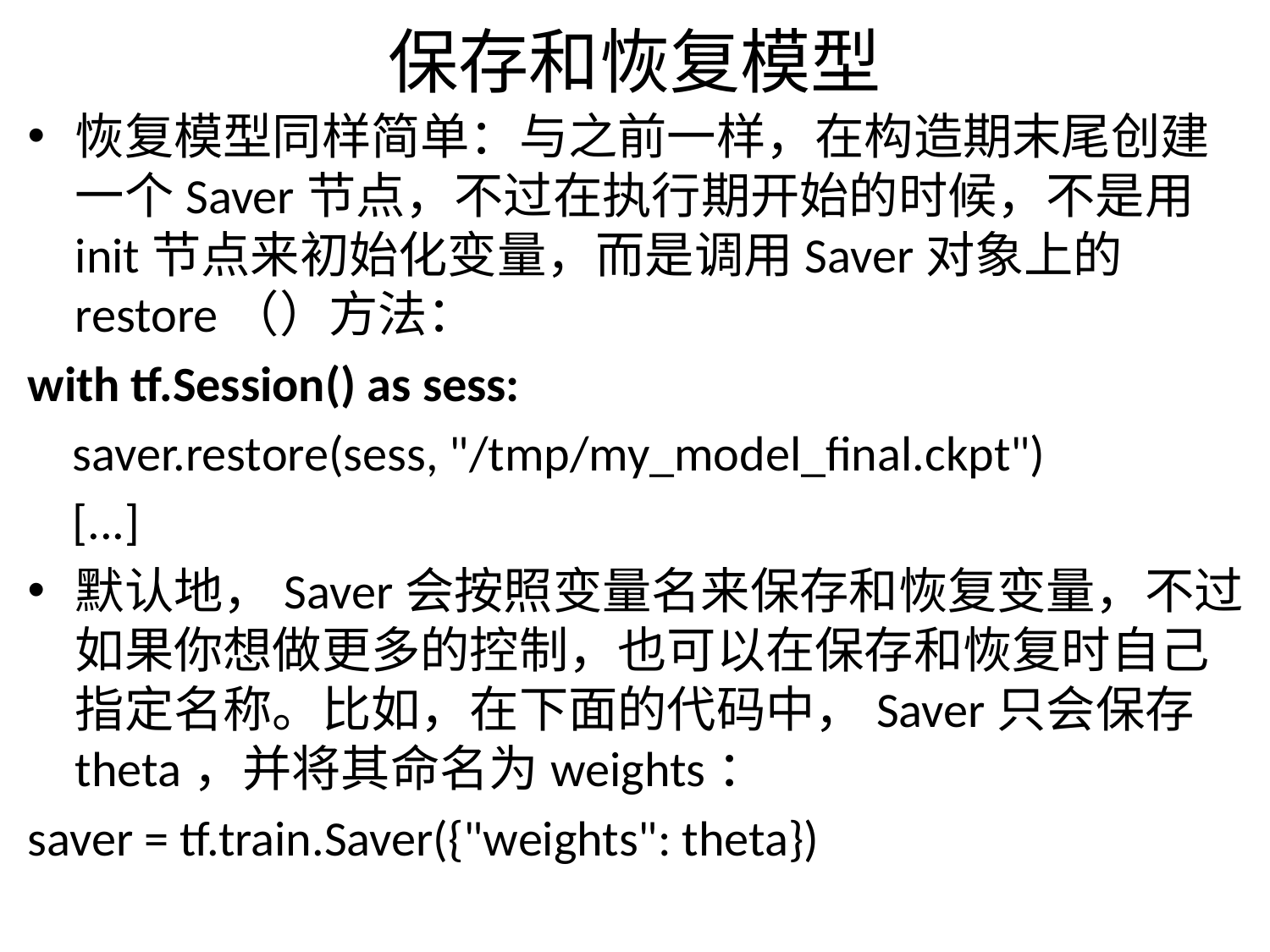

# 保存和恢复模型
恢复模型同样简单：与之前一样，在构造期末尾创建一个Saver节点，不过在执行期开始的时候，不是用init节点来初始化变量，而是调用Saver对象上的restore（）方法：
with tf.Session() as sess:
    saver.restore(sess, "/tmp/my_model_final.ckpt")
    [...]
默认地，Saver会按照变量名来保存和恢复变量，不过如果你想做更多的控制，也可以在保存和恢复时自己指定名称。比如，在下面的代码中，Saver只会保存theta，并将其命名为weights：
saver = tf.train.Saver({"weights": theta})